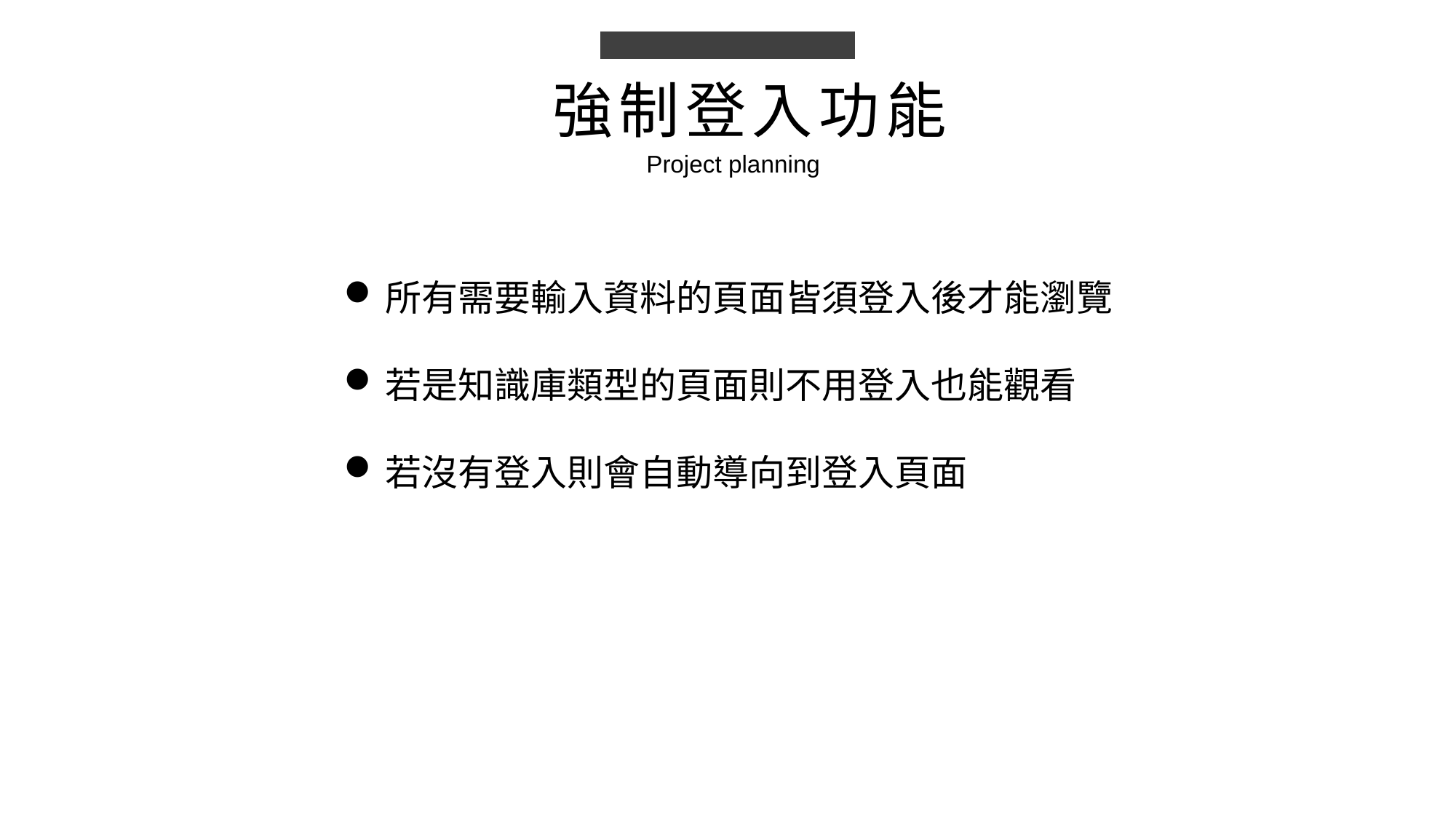

強制登入功能
Project planning
所有需要輸入資料的頁面皆須登入後才能瀏覽

若是知識庫類型的頁面則不用登入也能觀看

若沒有登入則會自動導向到登入頁面